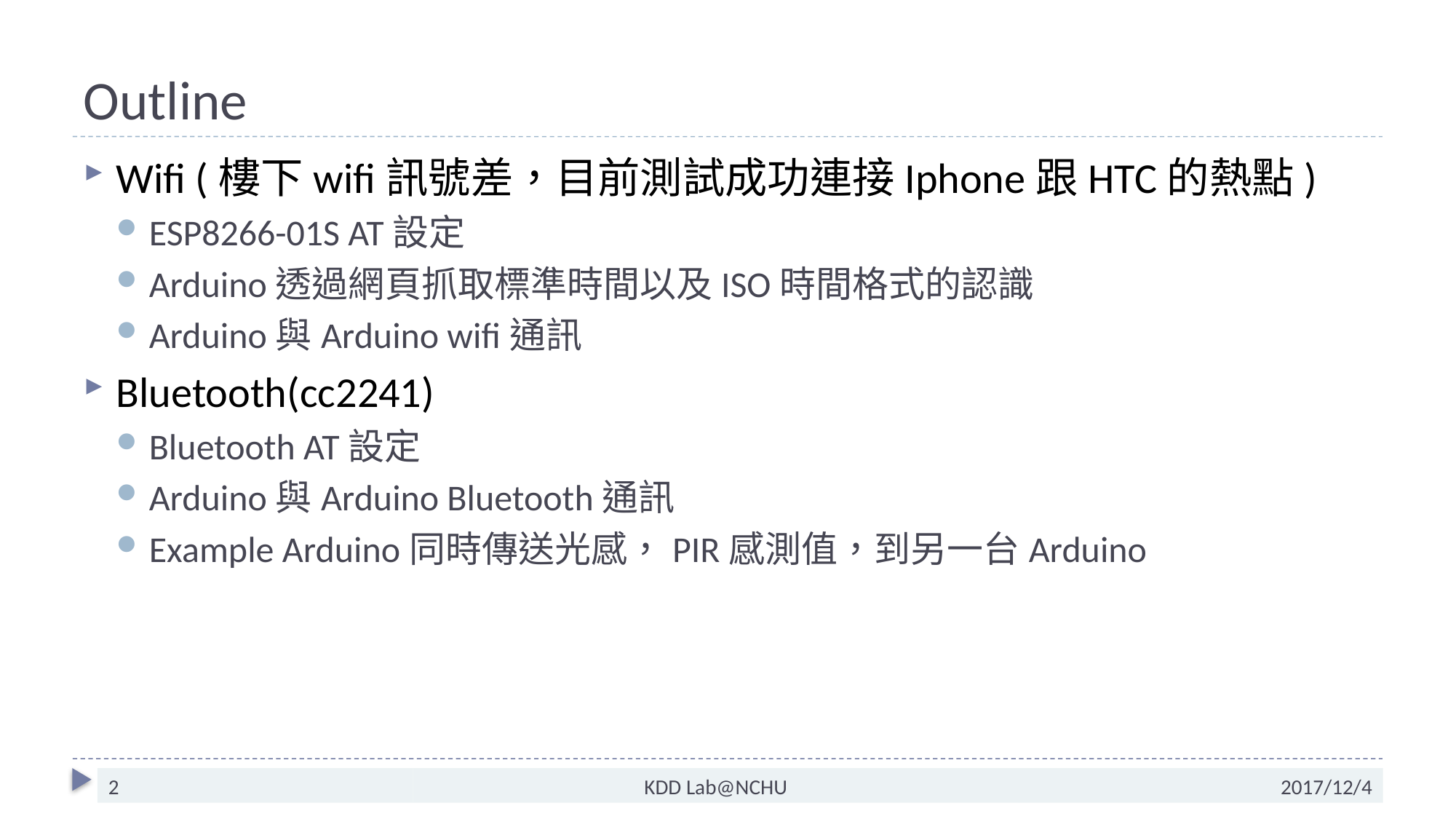

# Outline
Wifi (樓下wifi訊號差，目前測試成功連接Iphone跟HTC的熱點)
ESP8266-01S AT設定
Arduino透過網頁抓取標準時間以及ISO時間格式的認識
Arduino與Arduino wifi通訊
Bluetooth(cc2241)
Bluetooth AT設定
Arduino與Arduino Bluetooth通訊
Example Arduino同時傳送光感，PIR感測值，到另一台Arduino

2
KDD Lab@NCHU
2017/12/4